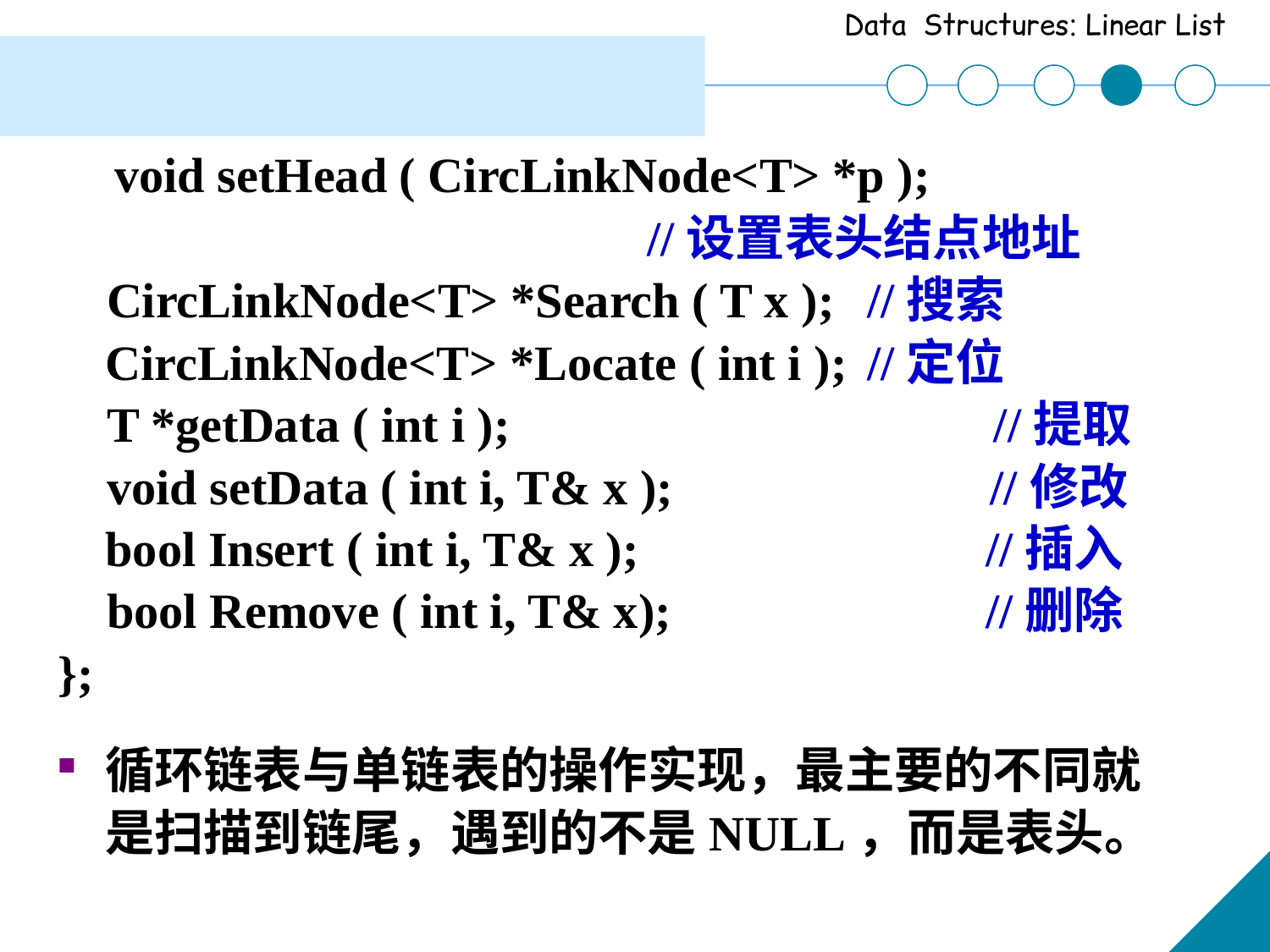

void setHead ( CircLinkNode<T> *p );
                                                //设置表头结点地址
    CircLinkNode<T> *Search ( T x );	//搜索
	CircLinkNode<T> *Locate ( int i );	//定位
    T *getData ( int i );	                               //提取
    void setData ( int i, T& x );		          //修改
	bool Insert ( int i, T& x );	                    //插入
    bool Remove ( int i, T& x);	                    //删除
};

循环链表与单链表的操作实现，最主要的不同就是扫描到链尾，遇到的不是NULL，而是表头。